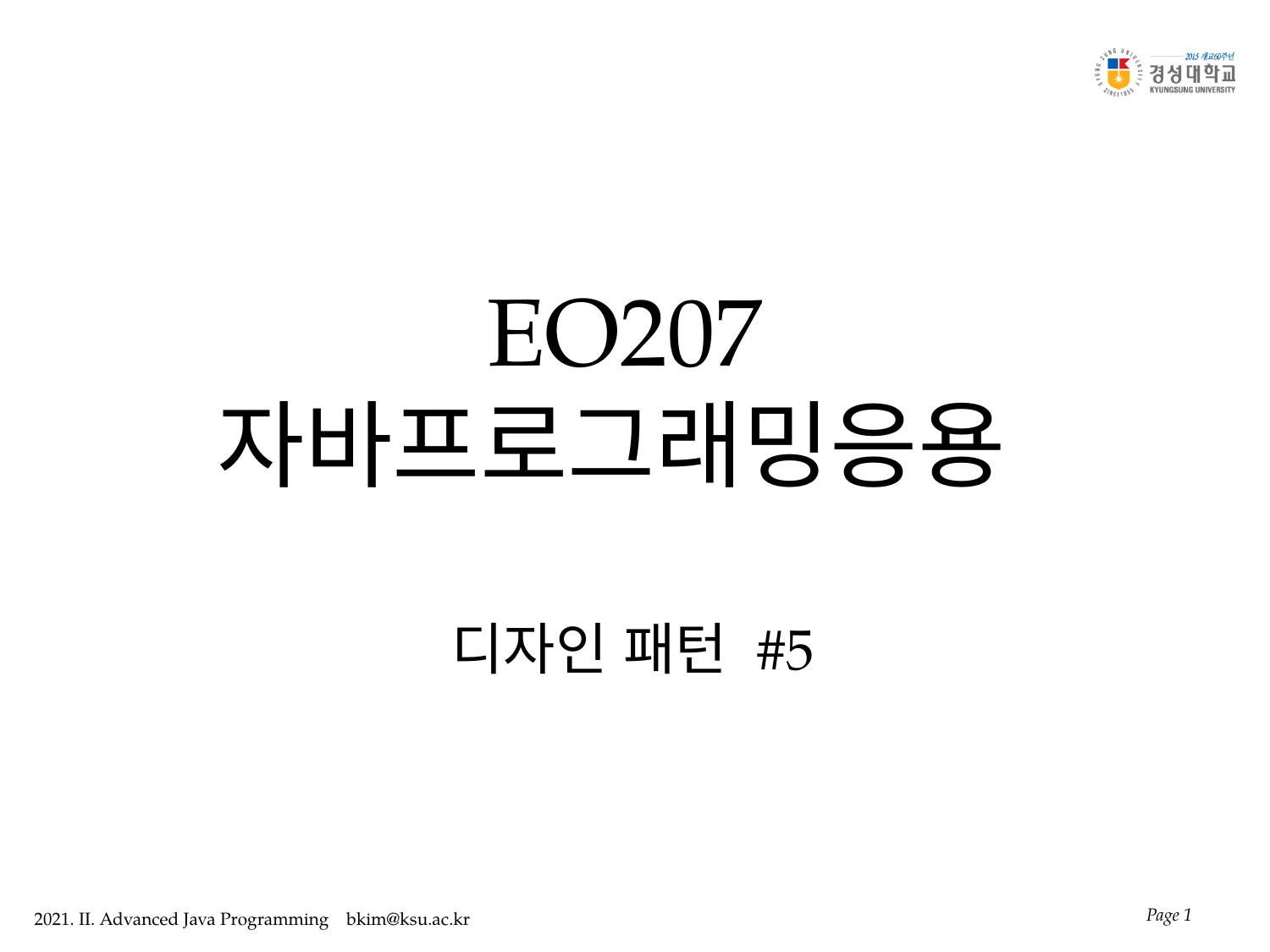

# EO207 자바프로그래밍응용 디자인 패턴 #5
Page 1